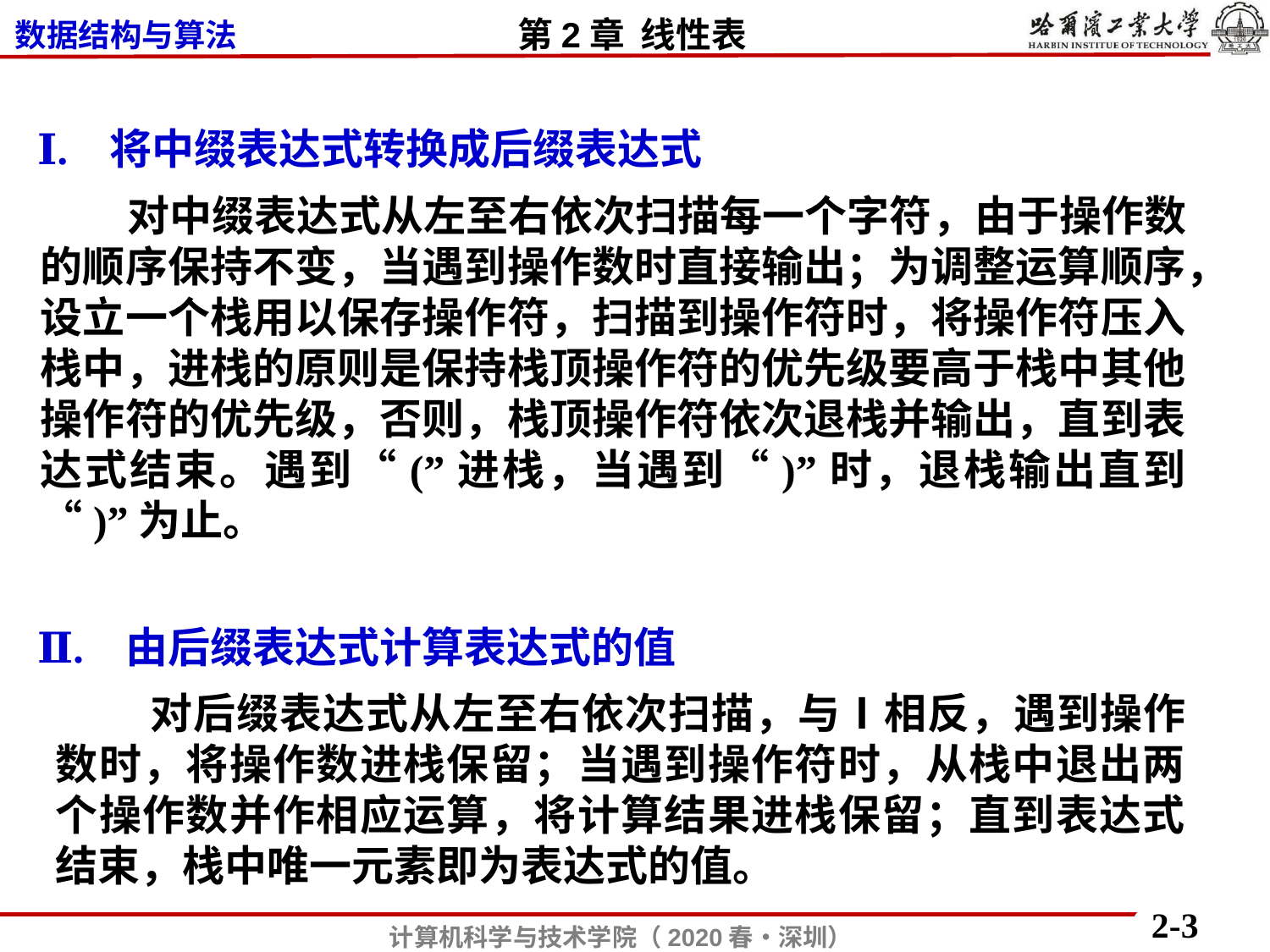

Ⅰ.   将中缀表达式转换成后缀表达式
        对中缀表达式从左至右依次扫描每一个字符，由于操作数的顺序保持不变，当遇到操作数时直接输出；为调整运算顺序，设立一个栈用以保存操作符，扫描到操作符时，将操作符压入栈中，进栈的原则是保持栈顶操作符的优先级要高于栈中其他操作符的优先级，否则，栈顶操作符依次退栈并输出，直到表达式结束。遇到“(”进栈，当遇到“)”时，退栈输出直到“)”为止。
Ⅱ.   由后缀表达式计算表达式的值
        对后缀表达式从左至右依次扫描，与Ⅰ相反，遇到操作数时，将操作数进栈保留；当遇到操作符时，从栈中退出两个操作数并作相应运算，将计算结果进栈保留；直到表达式结束，栈中唯一元素即为表达式的值。